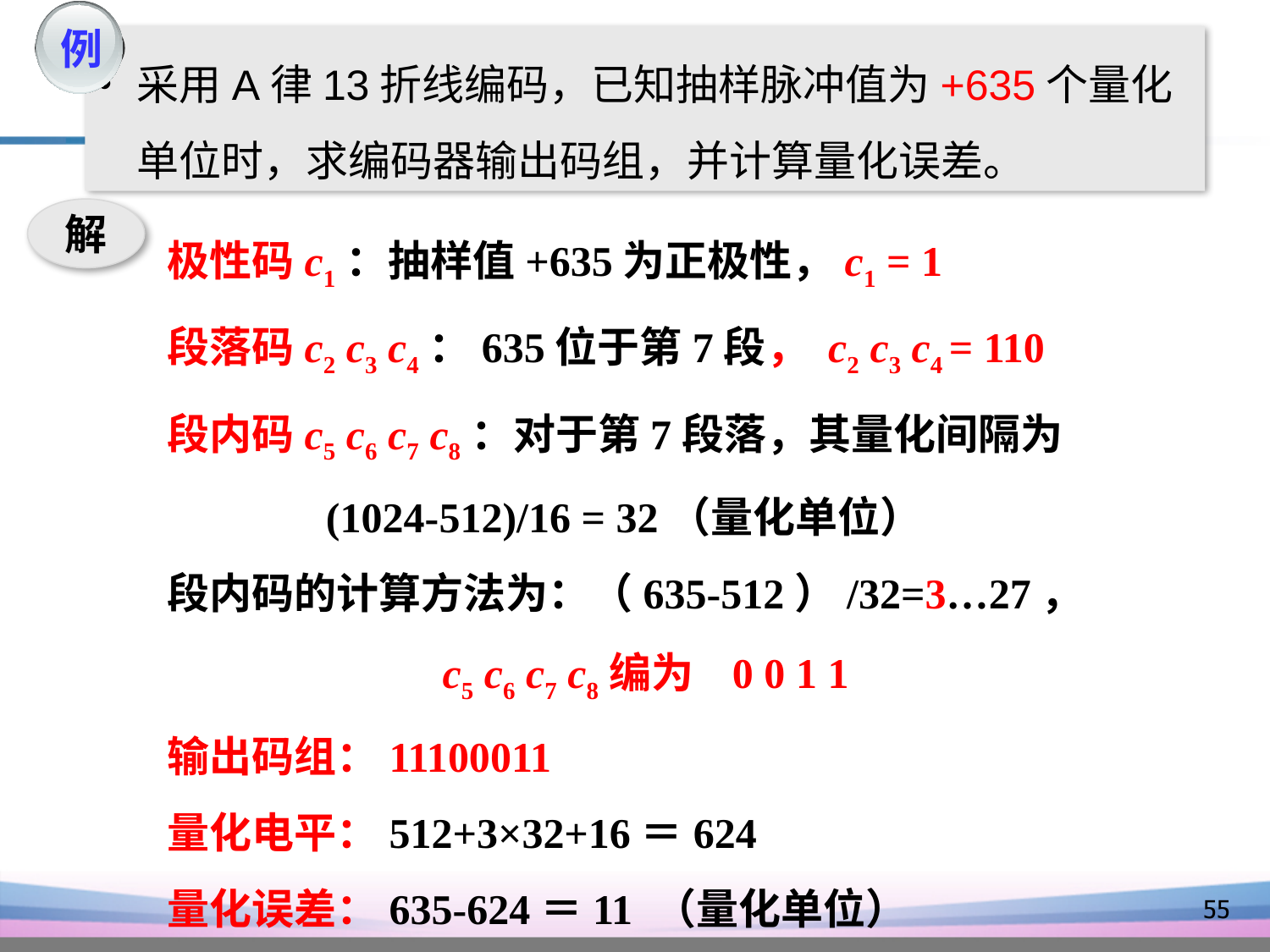

例
采用A律13折线编码，已知抽样脉冲值为+635个量化单位时，求编码器输出码组，并计算量化误差。
解
极性码c1：抽样值+635为正极性，c1 = 1
段落码c2 c3 c4：635位于第7段， c2 c3 c4 = 110
段内码c5 c6 c7 c8：对于第7段落，其量化间隔为
         (1024-512)/16 = 32（量化单位）
段内码的计算方法为：（635-512）/32=3…27，
                    c5 c6 c7 c8编为   0 0 1 1
输出码组：11100011
量化电平：512+3×32+16＝624
量化误差：635-624＝11 （量化单位）
55